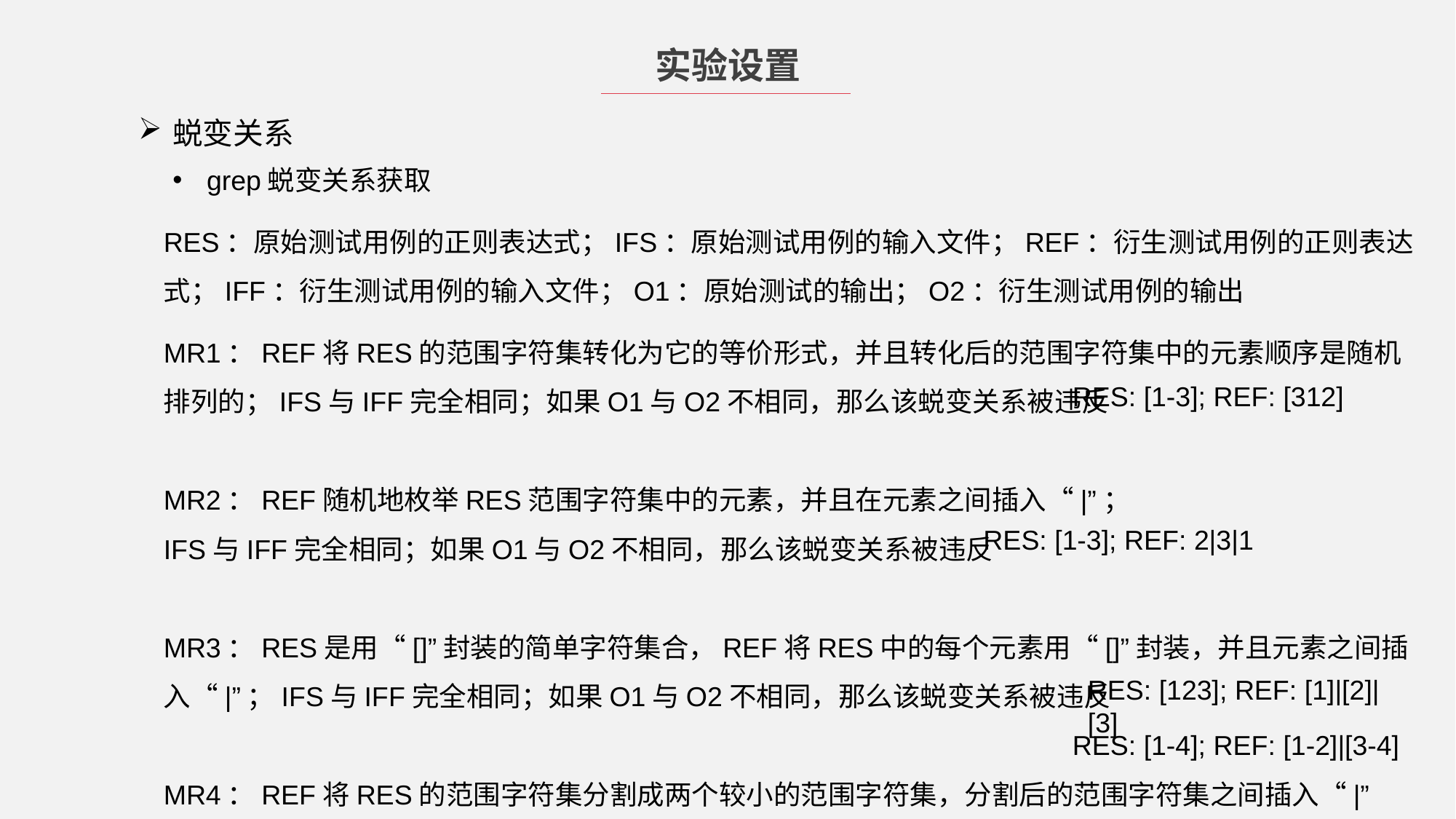

实验设置
蜕变关系
grep蜕变关系获取
RES：原始测试用例的正则表达式；IFS：原始测试用例的输入文件；REF：衍生测试用例的正则表达式；IFF：衍生测试用例的输入文件；O1：原始测试的输出；O2：衍生测试用例的输出
MR1：REF将RES的范围字符集转化为它的等价形式，并且转化后的范围字符集中的元素顺序是随机排列的；IFS与IFF完全相同；如果O1与O2不相同，那么该蜕变关系被违反

MR2：REF随机地枚举RES范围字符集中的元素，并且在元素之间插入“|”；
IFS与IFF完全相同；如果O1与O2不相同，那么该蜕变关系被违反

MR3：RES是用“[]”封装的简单字符集合，REF将RES中的每个元素用“[]”封装，并且元素之间插入“|”；IFS与IFF完全相同；如果O1与O2不相同，那么该蜕变关系被违反

MR4：REF将RES的范围字符集分割成两个较小的范围字符集，分割后的范围字符集之间插入“|”

RES: [1-3]; REF: [312]
RES: [1-3]; REF: 2|3|1
RES: [123]; REF: [1]|[2]|[3]
RES: [1-4]; REF: [1-2]|[3-4]